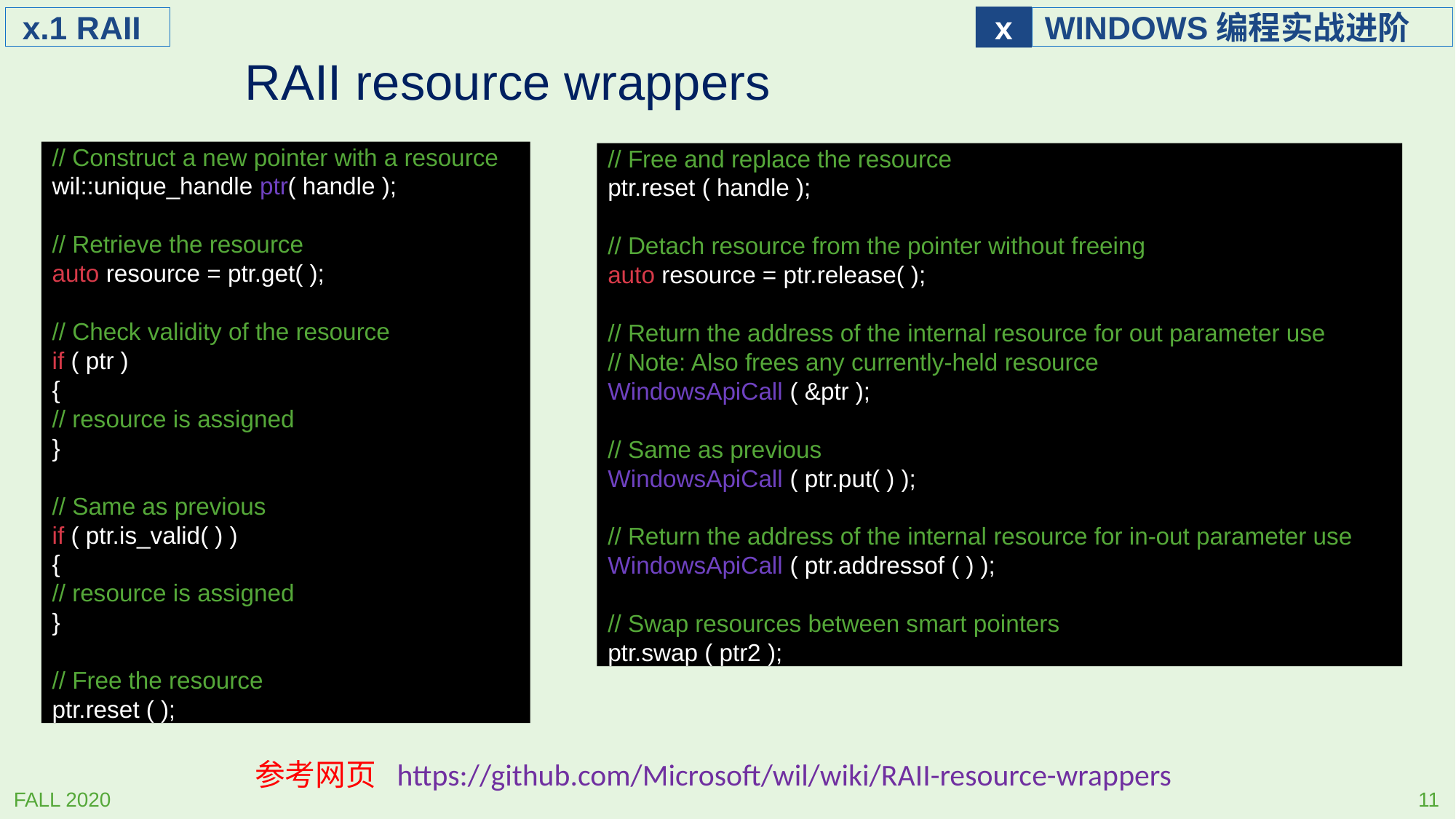

RAII resource wrappers
// Construct a new pointer with a resource
wil::unique_handle ptr( handle );

// Retrieve the resource
auto resource = ptr.get( );

// Check validity of the resource
if ( ptr )
{
// resource is assigned
}

// Same as previous
if ( ptr.is_valid( ) )
{
// resource is assigned
}

// Free the resource
ptr.reset ( );
// Free and replace the resource
ptr.reset ( handle );

// Detach resource from the pointer without freeing
auto resource = ptr.release( );

// Return the address of the internal resource for out parameter use
// Note: Also frees any currently-held resource
WindowsApiCall ( &ptr );

// Same as previous
WindowsApiCall ( ptr.put( ) );

// Return the address of the internal resource for in-out parameter use
WindowsApiCall ( ptr.addressof ( ) );

// Swap resources between smart pointers
ptr.swap ( ptr2 );
参考网页  https://github.com/Microsoft/wil/wiki/RAII-resource-wrappers